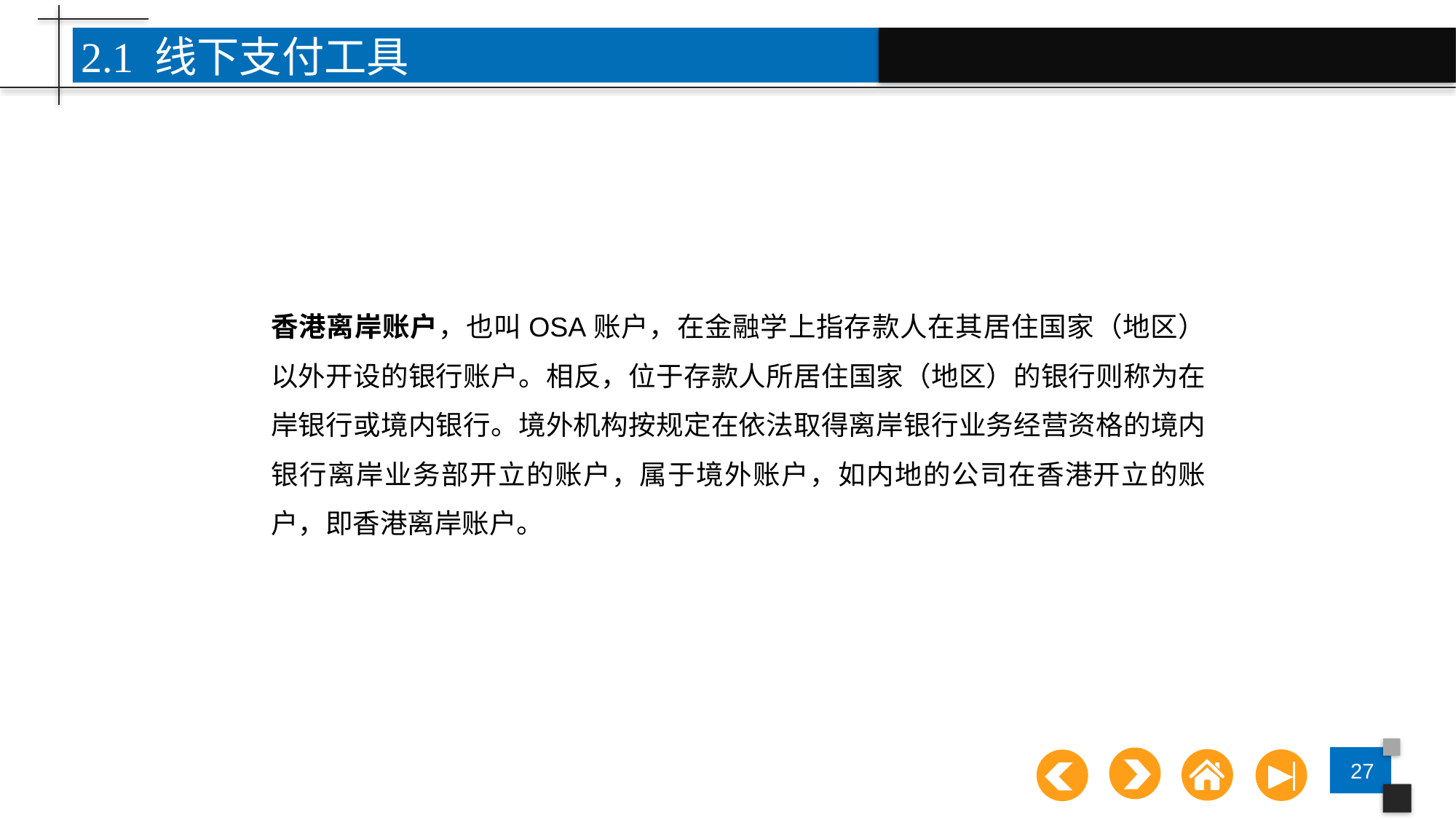

2.1 线下支付工具
香港离岸账户，也叫OSA账户，在金融学上指存款人在其居住国家（地区）以外开设的银行账户。相反，位于存款人所居住国家（地区）的银行则称为在岸银行或境内银行。境外机构按规定在依法取得离岸银行业务经营资格的境内银行离岸业务部开立的账户，属于境外账户，如内地的公司在香港开立的账户，即香港离岸账户。